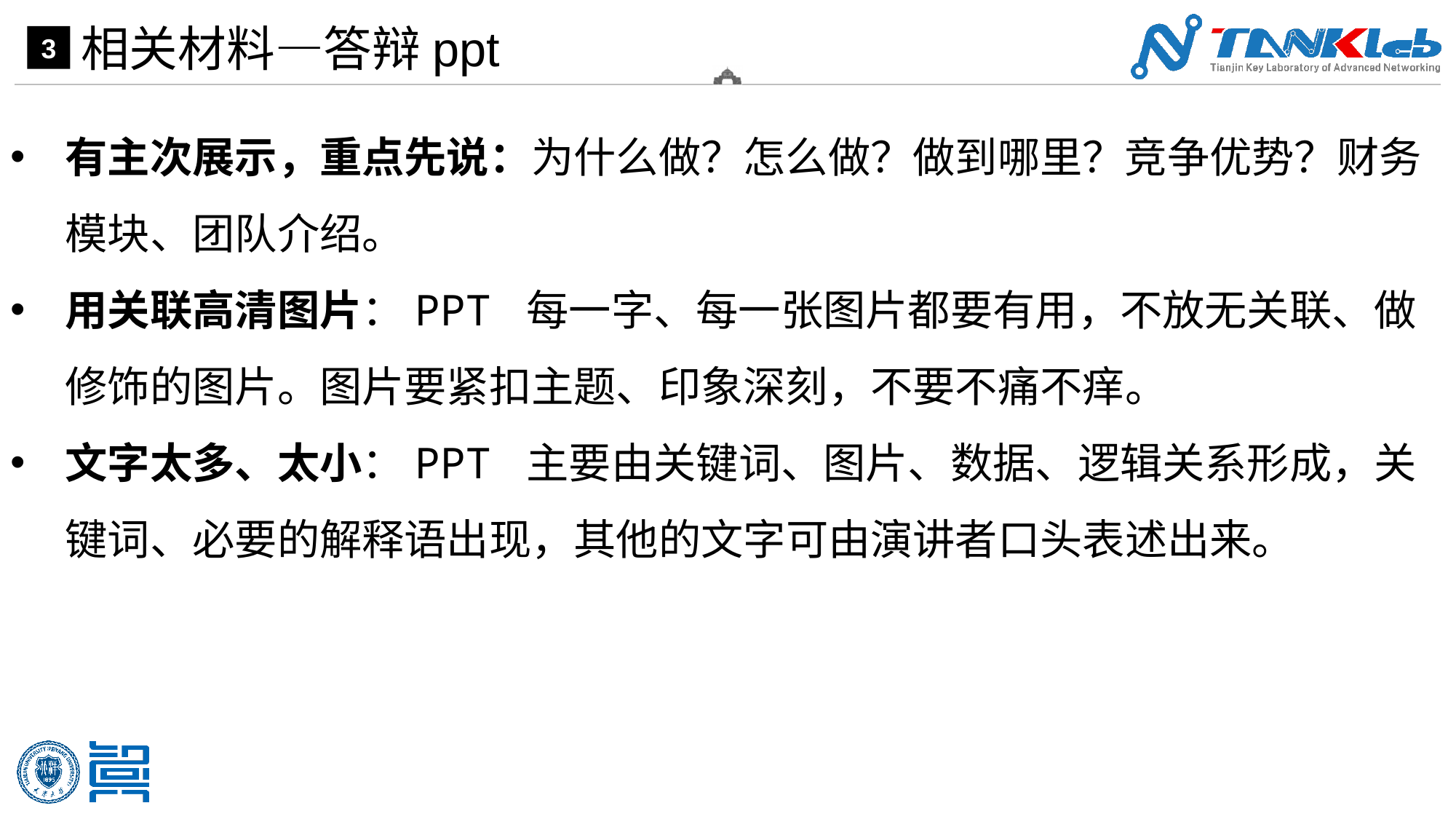

相关材料—答辩ppt
3
有主次展示，重点先说：为什么做？怎么做？做到哪里？竞争优势？财务模块、团队介绍。
用关联高清图片：PPT 每一字、每一张图片都要有用，不放无关联、做修饰的图片。图片要紧扣主题、印象深刻，不要不痛不痒。
文字太多、太小：PPT 主要由关键词、图片、数据、逻辑关系形成，关键词、必要的解释语出现，其他的文字可由演讲者口头表述出来。